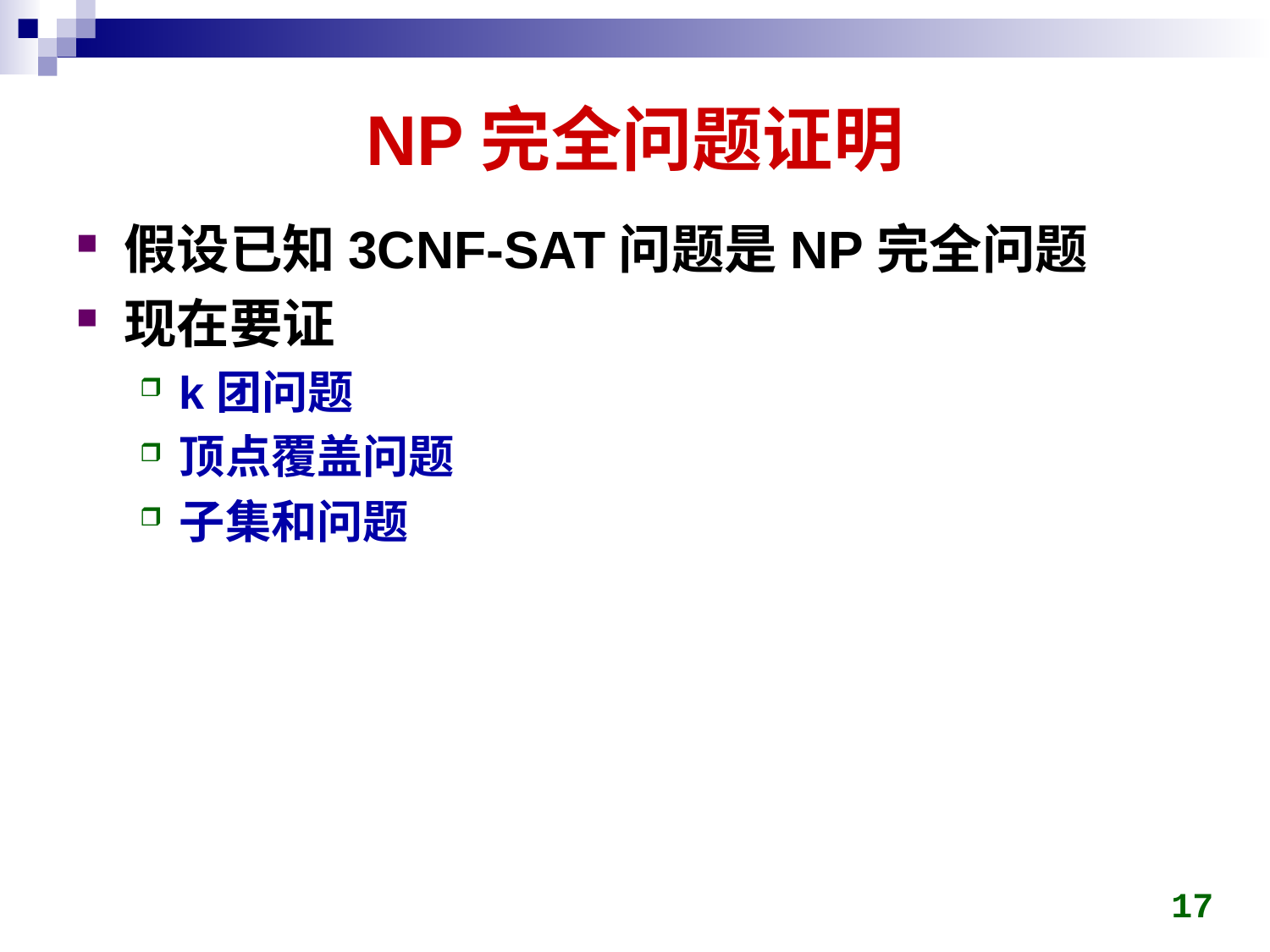

# NP完全问题证明
假设已知3CNF-SAT问题是NP完全问题
现在要证
k团问题
顶点覆盖问题
子集和问题

17